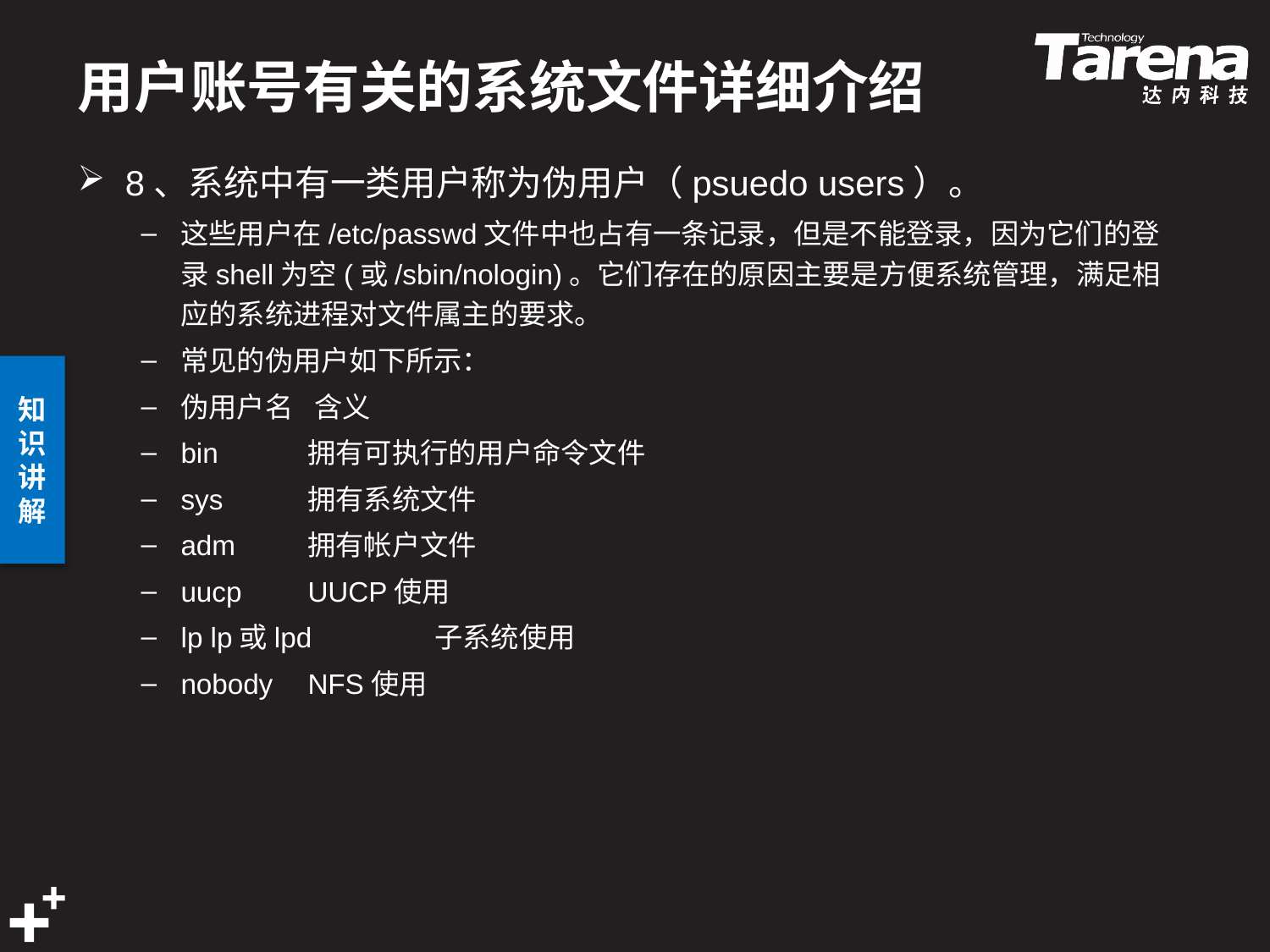

# 用户账号有关的系统文件详细介绍
8、系统中有一类用户称为伪用户（psuedo users）。
这些用户在/etc/passwd文件中也占有一条记录，但是不能登录，因为它们的登录shell为空(或/sbin/nologin)。它们存在的原因主要是方便系统管理，满足相应的系统进程对文件属主的要求。
常见的伪用户如下所示：
伪用户名  	 含义
bin 	拥有可执行的用户命令文件
sys 	拥有系统文件
adm 	拥有帐户文件
uucp 	UUCP使用
lp lp或lpd	子系统使用
nobody 	NFS使用